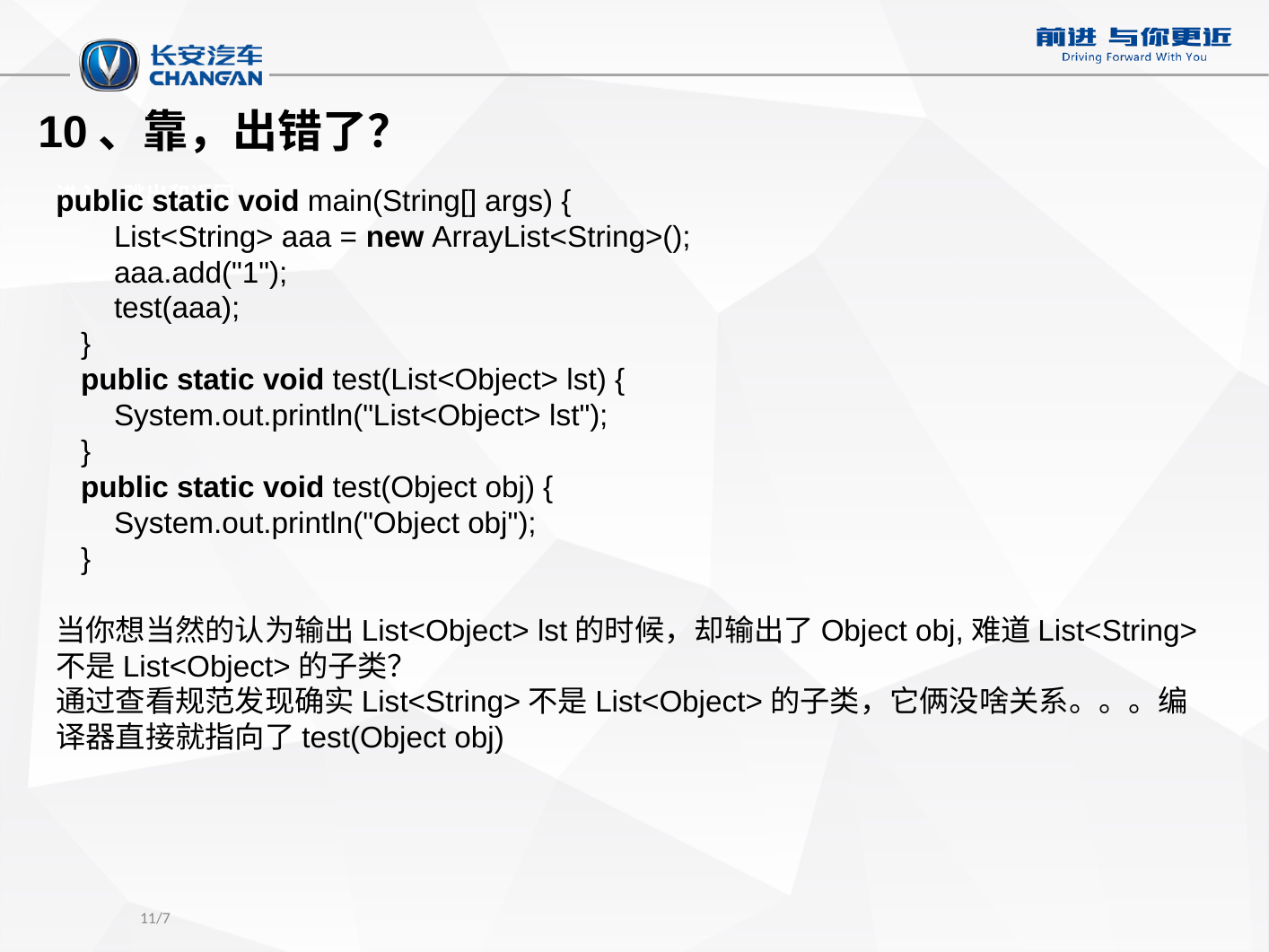

10、靠，出错了？
进入、跳出和返回
public static void main(String[] args) {
       List<String> aaa = new ArrayList<String>();
       aaa.add("1");
       test(aaa);
   }
   public static void test(List<Object> lst) {
       System.out.println("List<Object> lst");
   }
   public static void test(Object obj) {
       System.out.println("Object obj");
   }

当你想当然的认为输出List<Object> lst的时候，却输出了Object obj,难道List<String>不是List<Object>的子类？
通过查看规范发现确实List<String>不是List<Object>的子类，它俩没啥关系。。。编译器直接就指向了test(Object obj)
11/7